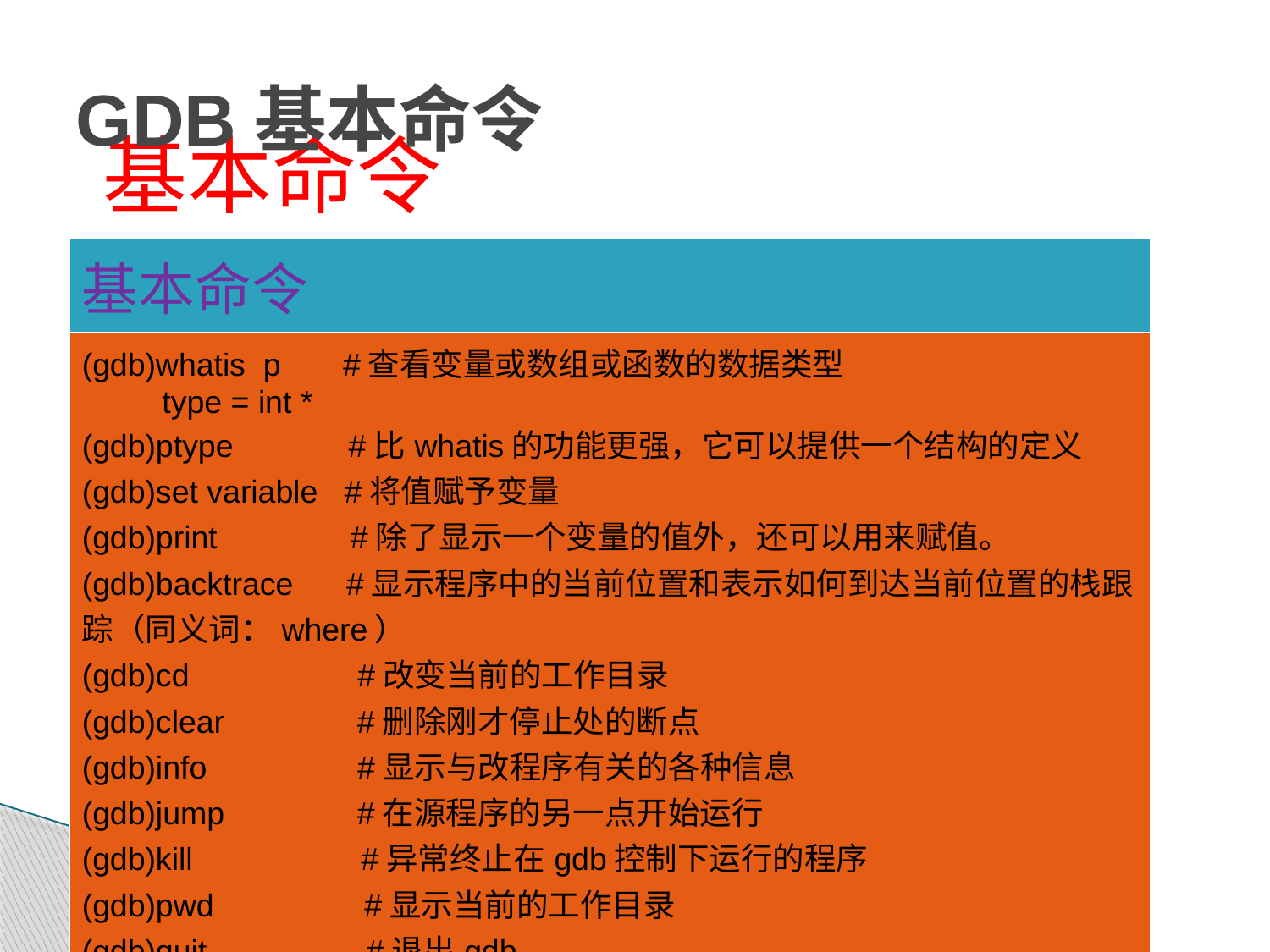

# GDB基本命令
基本命令

| 基本命令 |
| --- |
| (gdb)whatis p #查看变量或数组或函数的数据类型 type = int \* (gdb)ptype #比whatis的功能更强，它可以提供一个结构的定义 (gdb)set variable #将值赋予变量 (gdb)print #除了显示一个变量的值外，还可以用来赋值。 (gdb)backtrace #显示程序中的当前位置和表示如何到达当前位置的栈跟踪（同义词：where） (gdb)cd #改变当前的工作目录 (gdb)clear #删除刚才停止处的断点 (gdb)info #显示与改程序有关的各种信息 (gdb)jump #在源程序的另一点开始运行 (gdb)kill #异常终止在gdb控制下运行的程序 (gdb)pwd #显示当前的工作目录 (gdb)quit #退出gdb (gdb)run #运行该程序 |